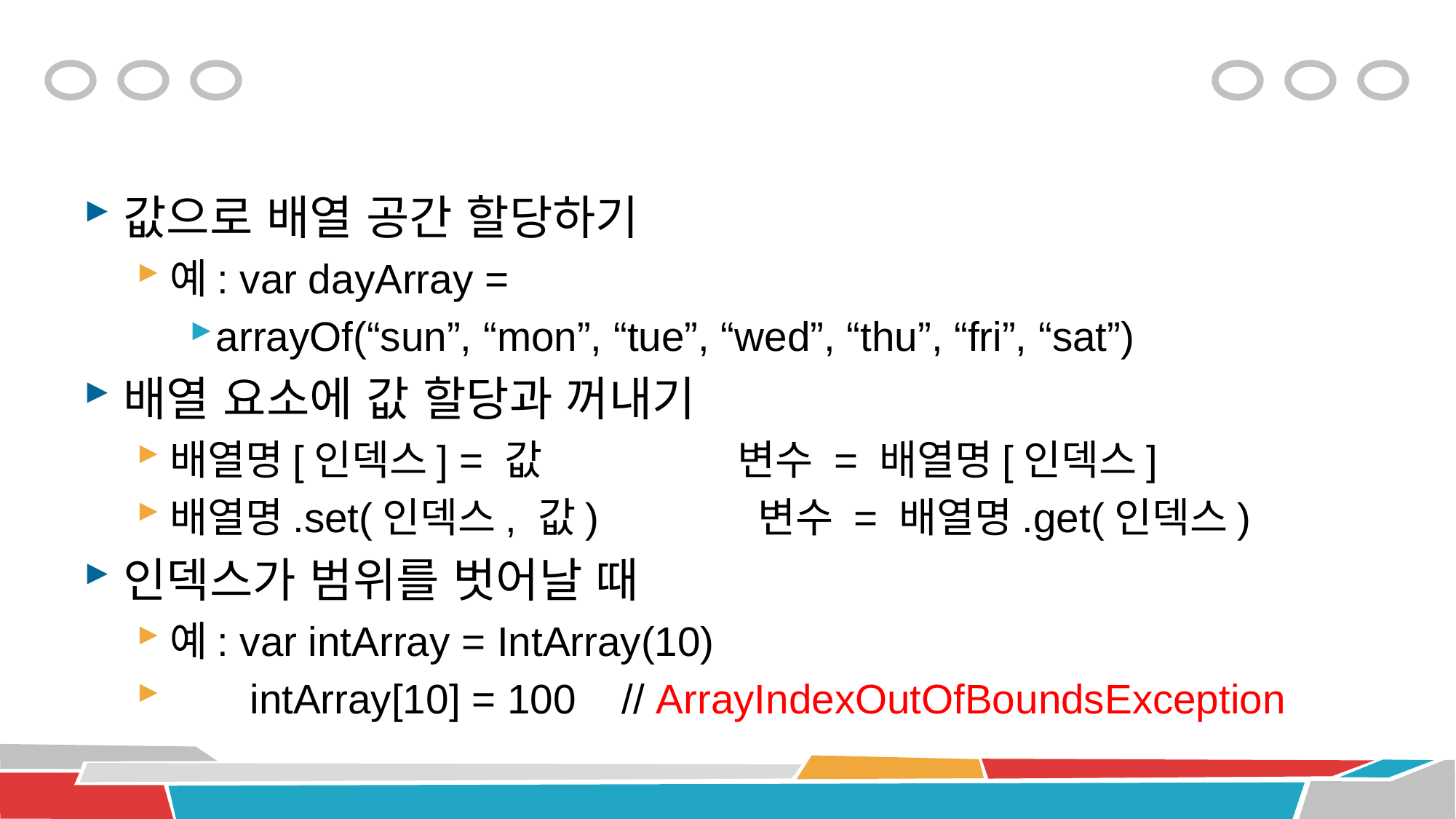

#
값으로 배열 공간 할당하기
예: var dayArray =
arrayOf(“sun”, “mon”, “tue”, “wed”, “thu”, “fri”, “sat”)
배열 요소에 값 할당과 꺼내기
배열명[인덱스] = 값                 변수 = 배열명[인덱스]
배열명.set(인덱스, 값)             변수 = 배열명.get(인덱스)
인덱스가 범위를 벗어날 때
예: var intArray = IntArray(10)
       intArray[10] = 100    // ArrayIndexOutOfBoundsException